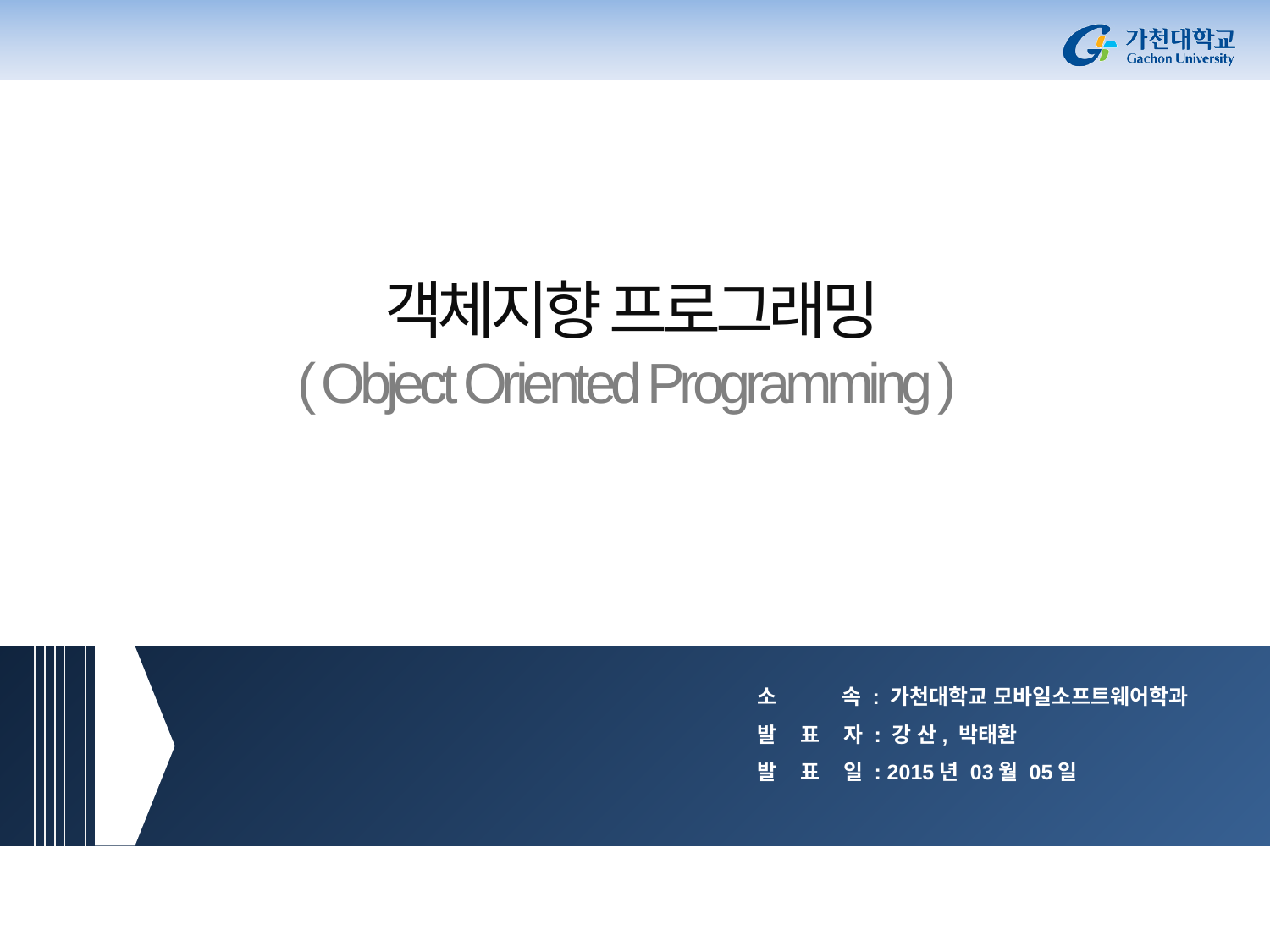

# 객체지향 프로그래밍 ( Object Oriented Programming )

소           속 : 가천대학교 모바일소프트웨어학과
발    표    자 : 강 산, 박태환
발    표    일 : 2015년 03월 05일
2015-03-05
1
작성자 : 박태환